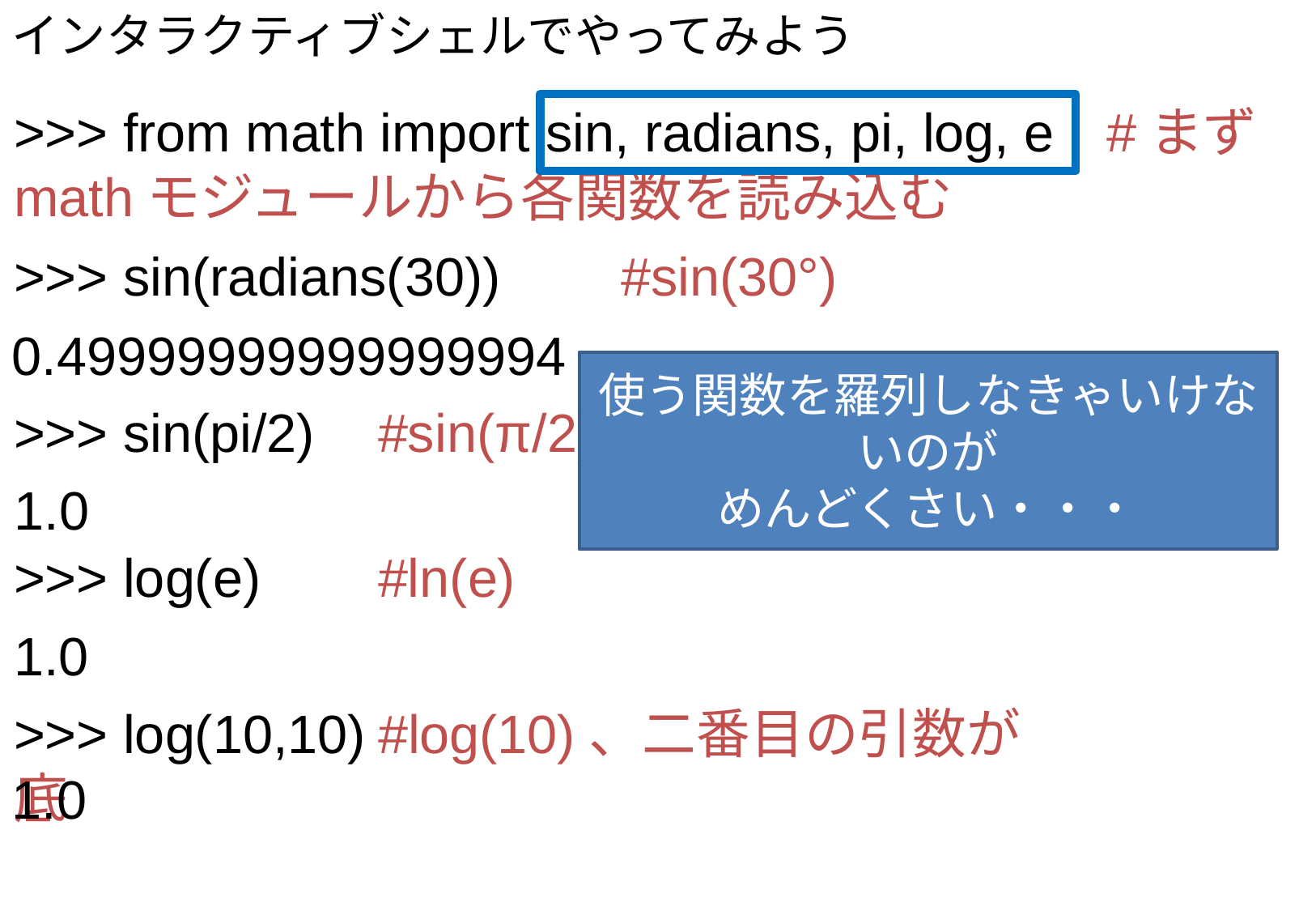

インタラクティブシェルでやってみよう
>>> from math import sin, radians, pi, log, e	#まずmathモジュールから各関数を読み込む

>>> sin(radians(30))	#sin(30°)
0.49999999999999994
使う関数を羅列しなきゃいけないのが
めんどくさい・・・
>>> sin(pi/2)	#sin(π/2)
1.0
>>> log(e)	#ln(e)
1.0
>>> log(10,10)	#log(10)、二番目の引数が底
1.0